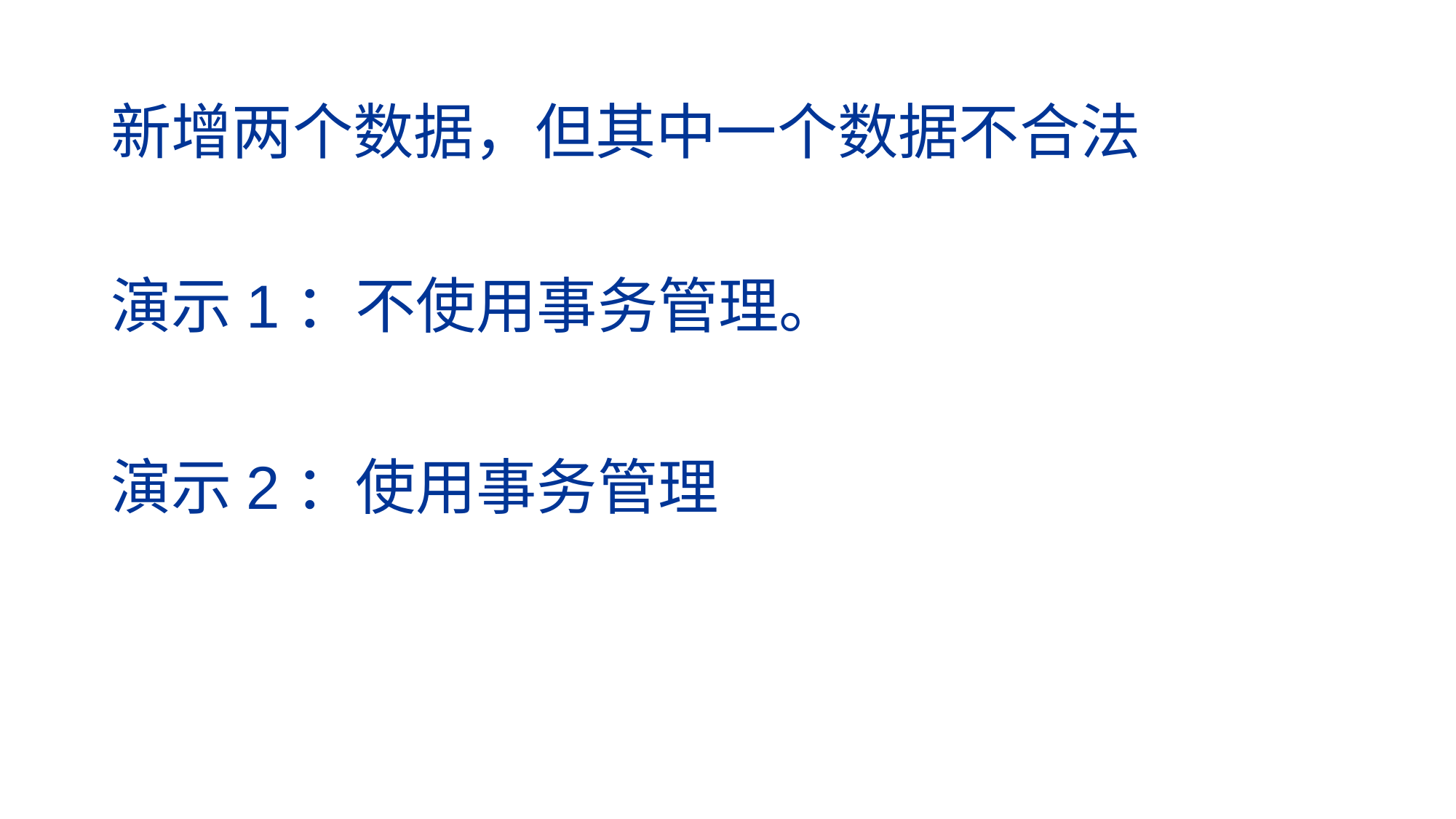

# 新增两个数据，但其中一个数据不合法
演示1：不使用事务管理。

演示2：使用事务管理